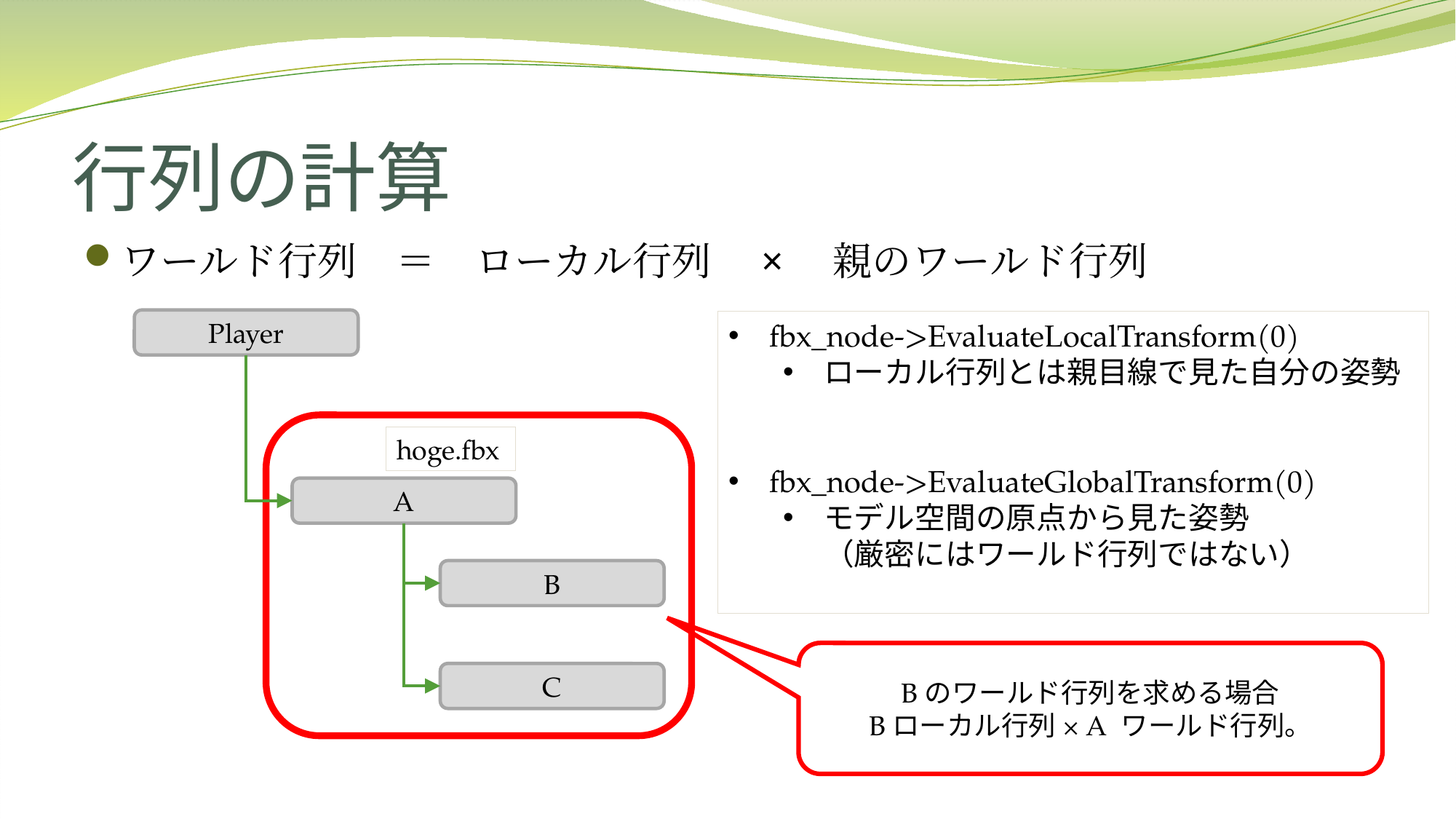

# 行列の計算
ワールド行列　＝　ローカル行列　×　親のワールド行列

Player
fbx_node->EvaluateLocalTransform(0)
ローカル行列とは親目線で見た自分の姿勢

fbx_node->EvaluateGlobalTransform(0)
モデル空間の原点から見た姿勢
（厳密にはワールド行列ではない）

hoge.fbx
A
B
Bのワールド行列を求める場合
Bローカル行列× A ワールド行列。
C